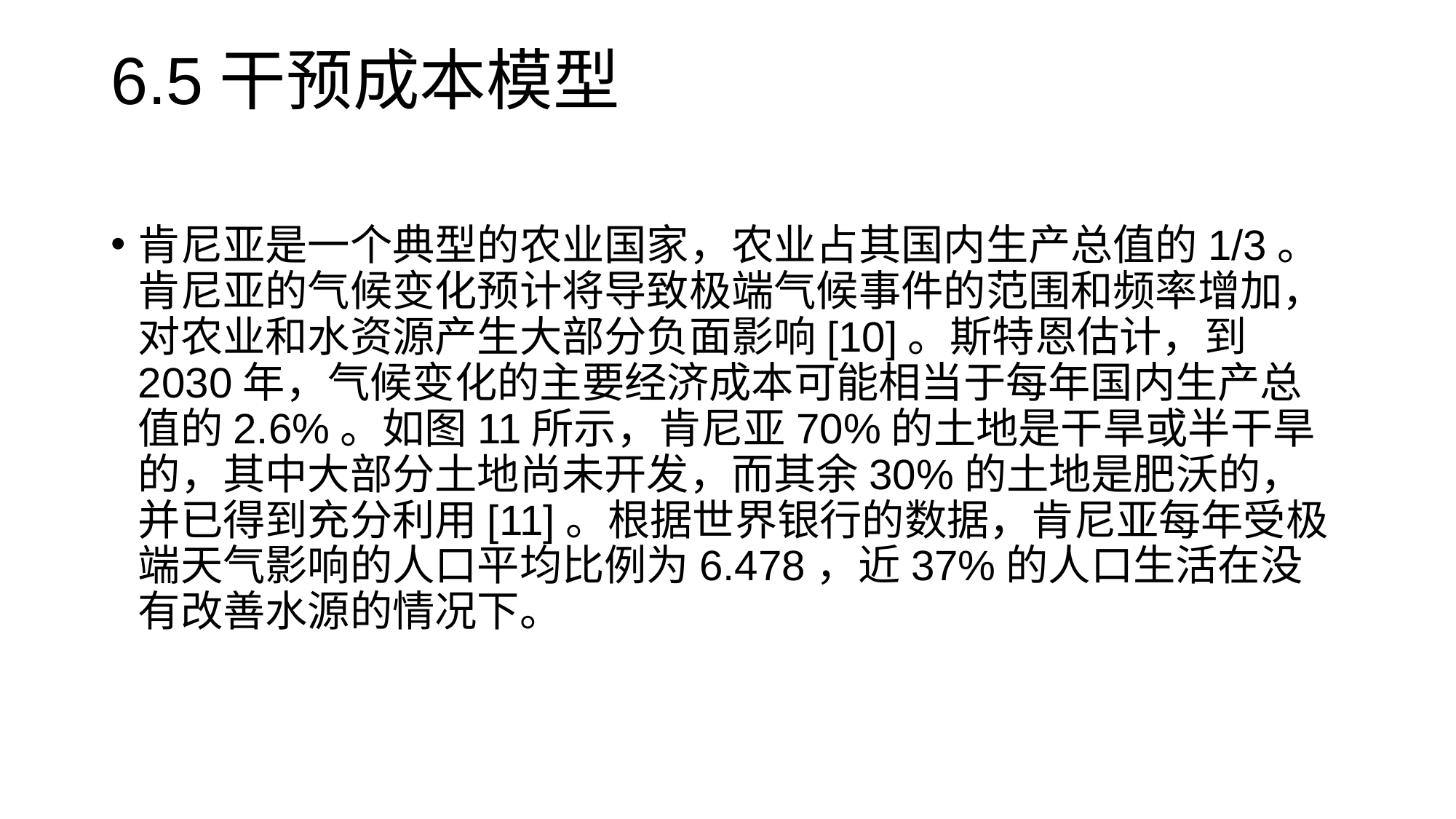

# 6.5干预成本模型
肯尼亚是一个典型的农业国家，农业占其国内生产总值的1/3。肯尼亚的气候变化预计将导致极端气候事件的范围和频率增加，对农业和水资源产生大部分负面影响[10]。斯特恩估计，到2030年，气候变化的主要经济成本可能相当于每年国内生产总值的2.6%。如图11所示，肯尼亚70%的土地是干旱或半干旱的，其中大部分土地尚未开发，而其余30%的土地是肥沃的，并已得到充分利用[11]。根据世界银行的数据，肯尼亚每年受极端天气影响的人口平均比例为6.478，近37%的人口生活在没有改善水源的情况下。